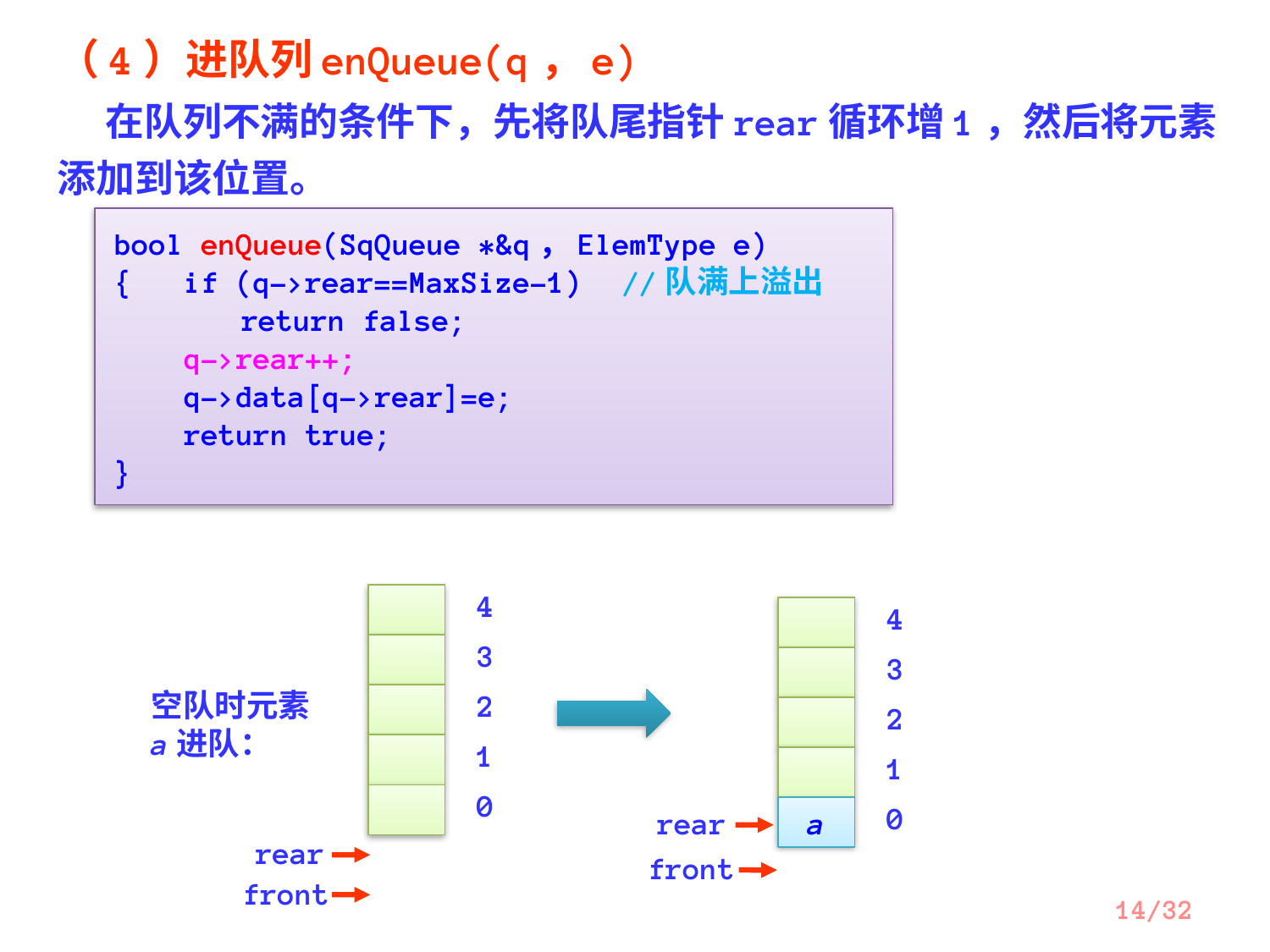

（4）进队列enQueue(q，e)
    在队列不满的条件下，先将队尾指针rear循环增1，然后将元素添加到该位置。
bool enQueue(SqQueue *&q，ElemType e)
{   if (q->rear==MaxSize-1)	//队满上溢出
	return false;
    q->rear++;
    q->data[q->rear]=e;
    return true;
}
4

3

2

1

0

rear

front

4

3

2

1

0
rear
a

front

空队时元素a进队：

14/32